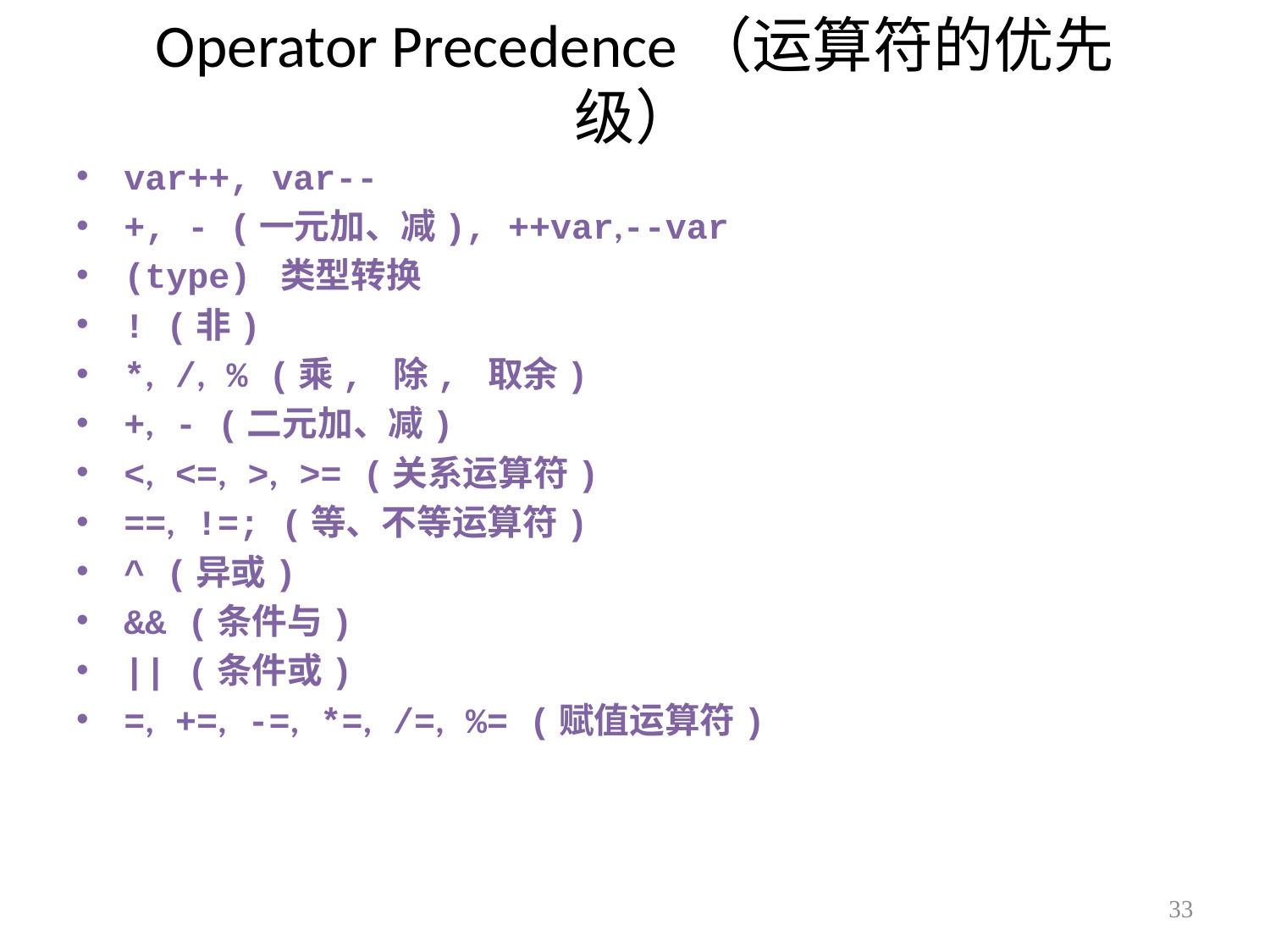

# Operator Precedence（运算符的优先级）
var++, var--
+, - (一元加、减), ++var,--var
(type) 类型转换
! (非)
*, /, % (乘, 除, 取余)
+, - (二元加、减)
<, <=, >, >= (关系运算符)
==, !=; (等、不等运算符)
^ (异或)
&& (条件与)
|| (条件或)
=, +=, -=, *=, /=, %= (赋值运算符)
33